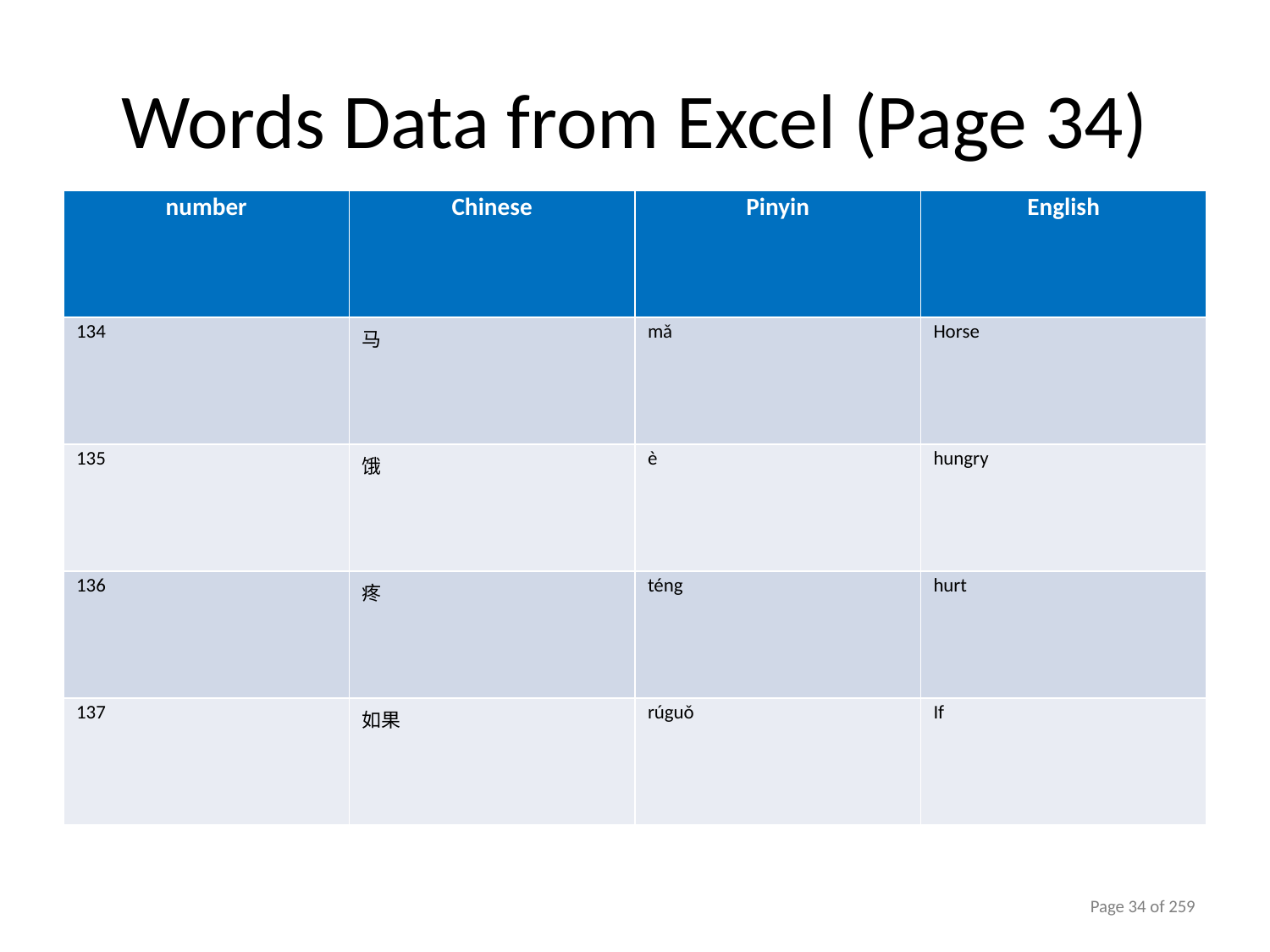

# Words Data from Excel (Page 34)
| number | Chinese | Pinyin | English |
| --- | --- | --- | --- |
| 134 | 马 | mǎ | Horse |
| 135 | 饿 | è | hungry |
| 136 | 疼 | téng | hurt |
| 137 | 如果 | rúguǒ | If |

Page 34 of 259